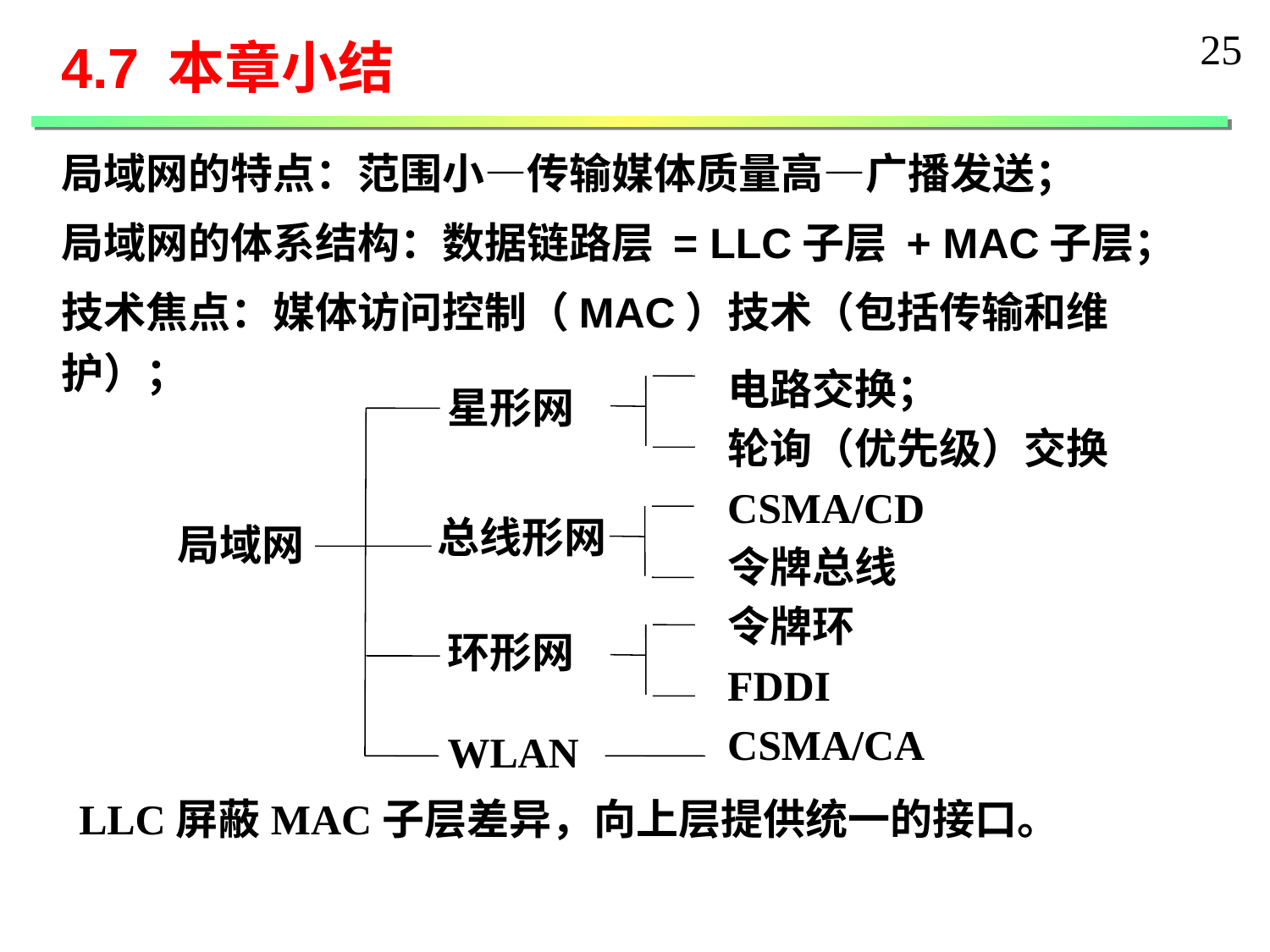

25
4.7 本章小结

局域网的特点：范围小—传输媒体质量高—广播发送；
局域网的体系结构：数据链路层 = LLC子层 + MAC子层；
技术焦点：媒体访问控制（MAC）技术（包括传输和维护）；
电路交换；
轮询（优先级）交换
CSMA/CD
令牌总线
令牌环
FDDI
CSMA/CA

星形网

总线形网

局域网

环形网

WLAN

LLC屏蔽MAC子层差异，向上层提供统一的接口。